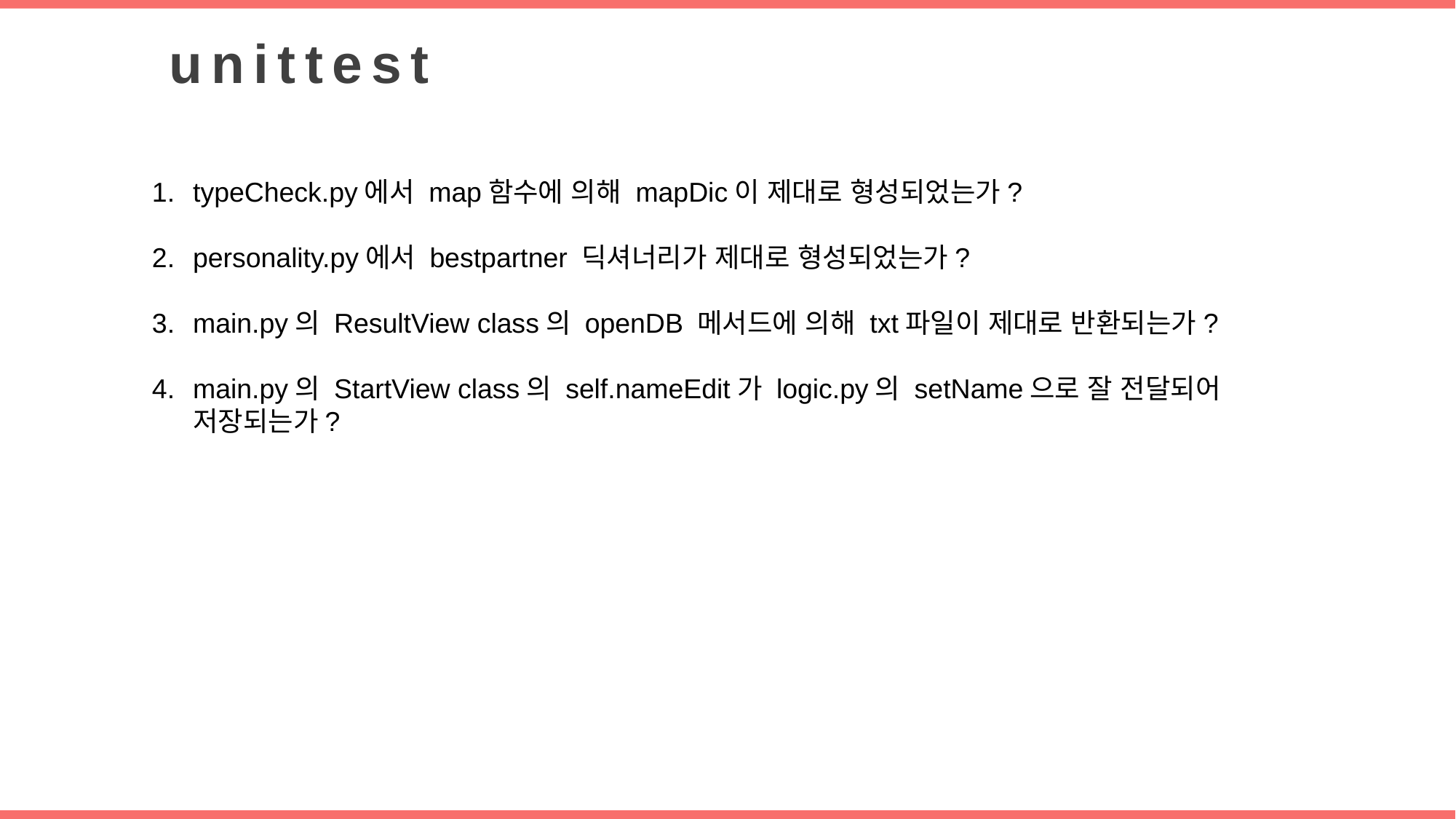

unittest
typeCheck.py에서 map함수에 의해 mapDic이 제대로 형성되었는가?

personality.py에서 bestpartner 딕셔너리가 제대로 형성되었는가?

main.py의 ResultView class의 openDB 메서드에 의해 txt파일이 제대로 반환되는가?

main.py의 StartView class의 self.nameEdit가 logic.py의 setName으로 잘 전달되어 저장되는가?